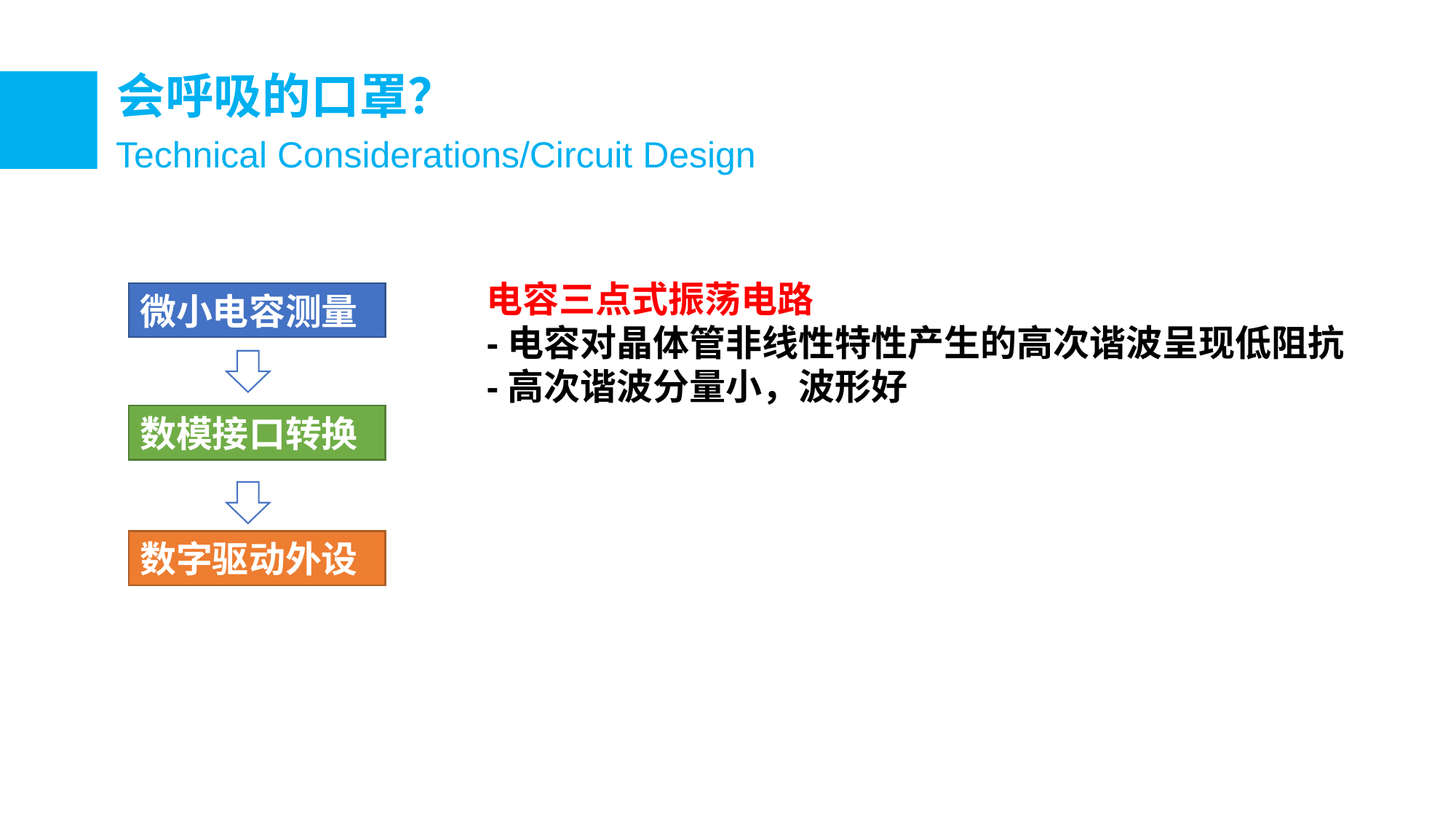

会呼吸的口罩？

Technical Considerations/Circuit Design
电容三点式振荡电路
-电容对晶体管非线性特性产生的高次谐波呈现低阻抗
-高次谐波分量小，波形好
微小电容测量

数模接口转换

数字驱动外设